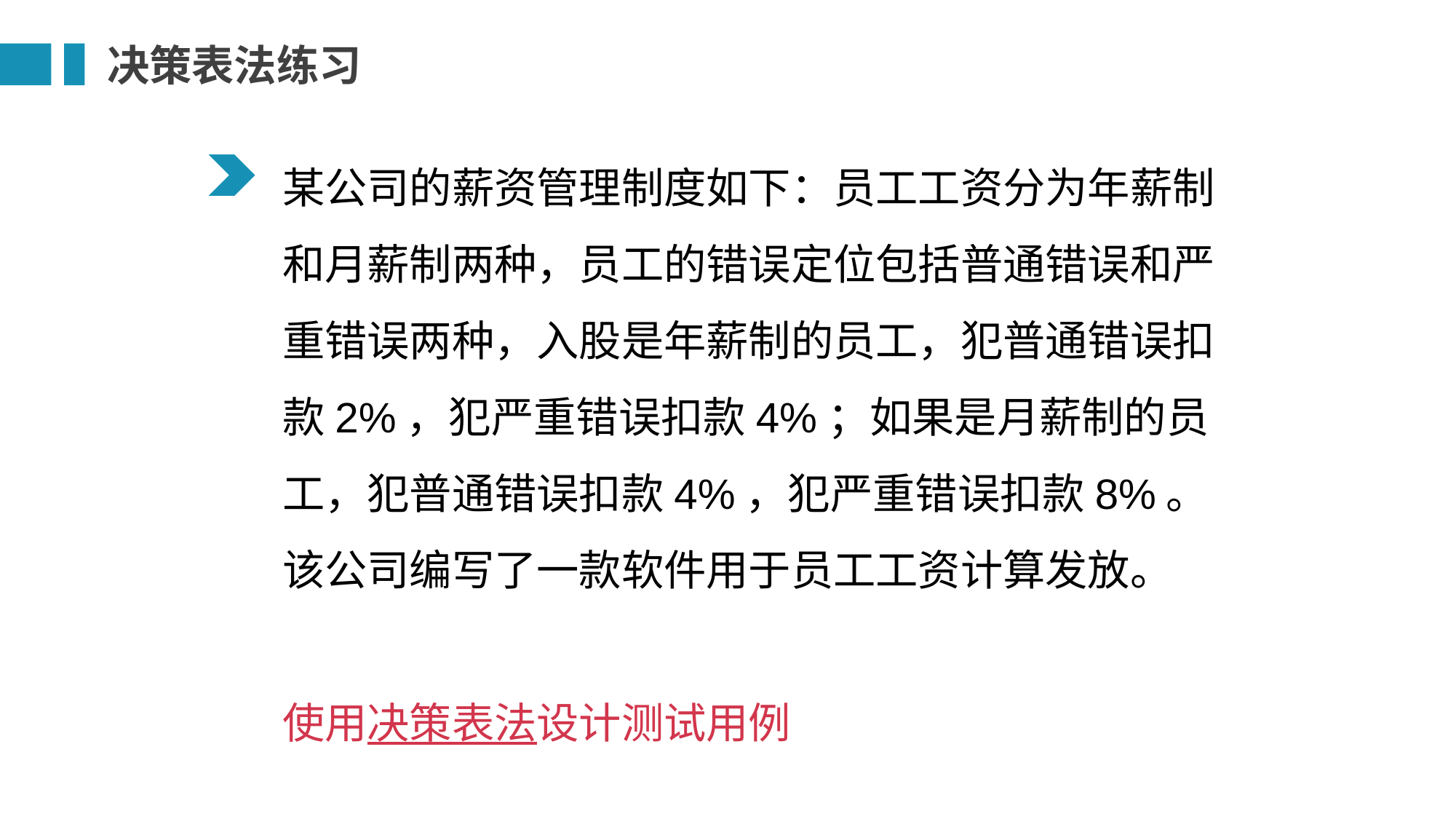

决策表法练习

某公司的薪资管理制度如下：员工工资分为年薪制和月薪制两种，员工的错误定位包括普通错误和严重错误两种，入股是年薪制的员工，犯普通错误扣款2%，犯严重错误扣款4%；如果是月薪制的员工，犯普通错误扣款4%，犯严重错误扣款8%。
该公司编写了一款软件用于员工工资计算发放。

使用决策表法设计测试用例

5